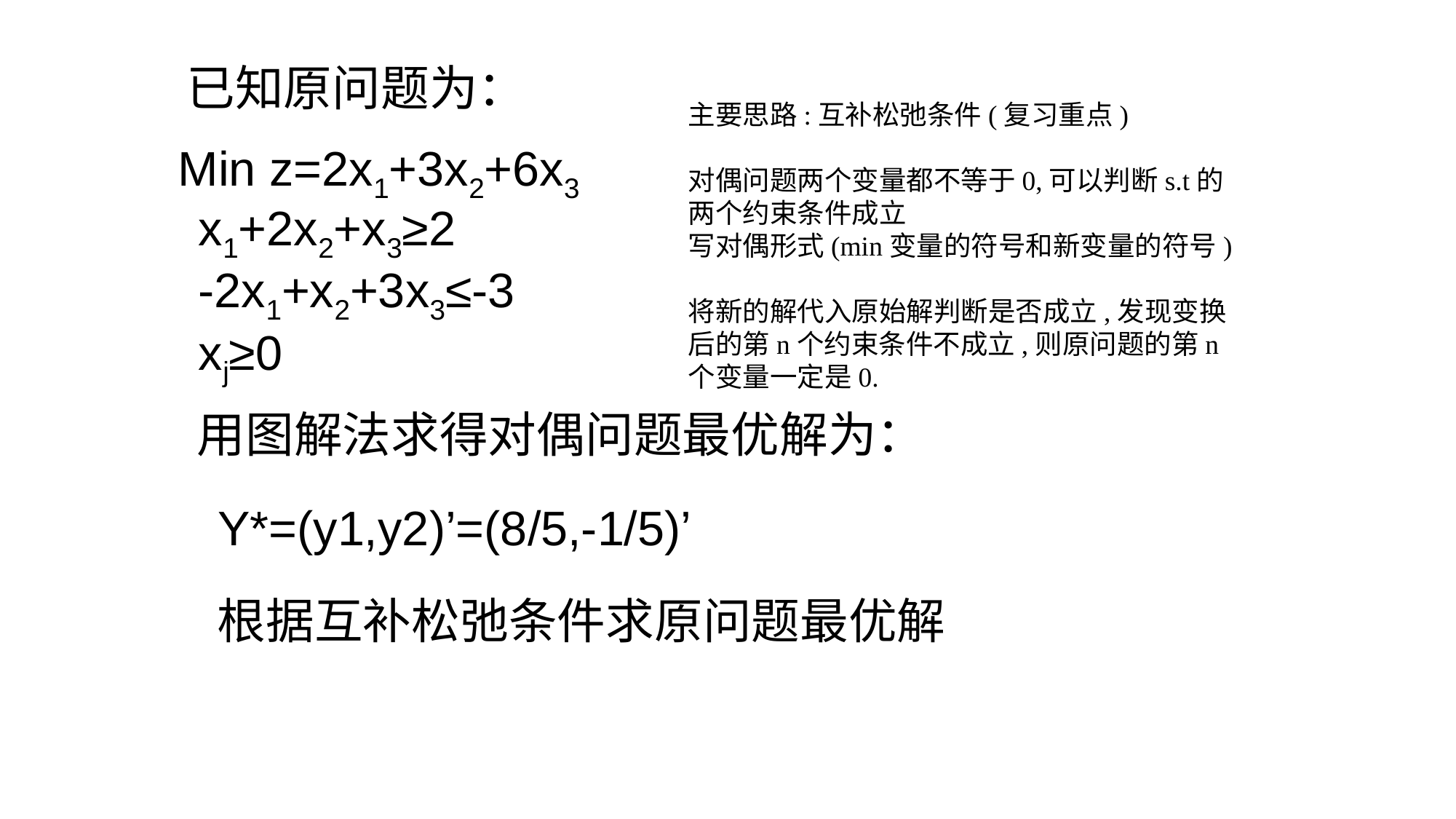

已知原问题为：
主要思路:互补松弛条件(复习重点)

对偶问题两个变量都不等于0,可以判断s.t的两个约束条件成立
写对偶形式(min变量的符号和新变量的符号)

将新的解代入原始解判断是否成立,发现变换后的第n个约束条件不成立,则原问题的第n个变量一定是0.
Min z=2x1+3x2+6x3
|  | x1+2x2+x3≥2 -2x1+x2+3x3≤-3 xj≥0 |
| --- | --- |
用图解法求得对偶问题最优解为：
Y*=(y1,y2)’=(8/5,-1/5)’
根据互补松弛条件求原问题最优解